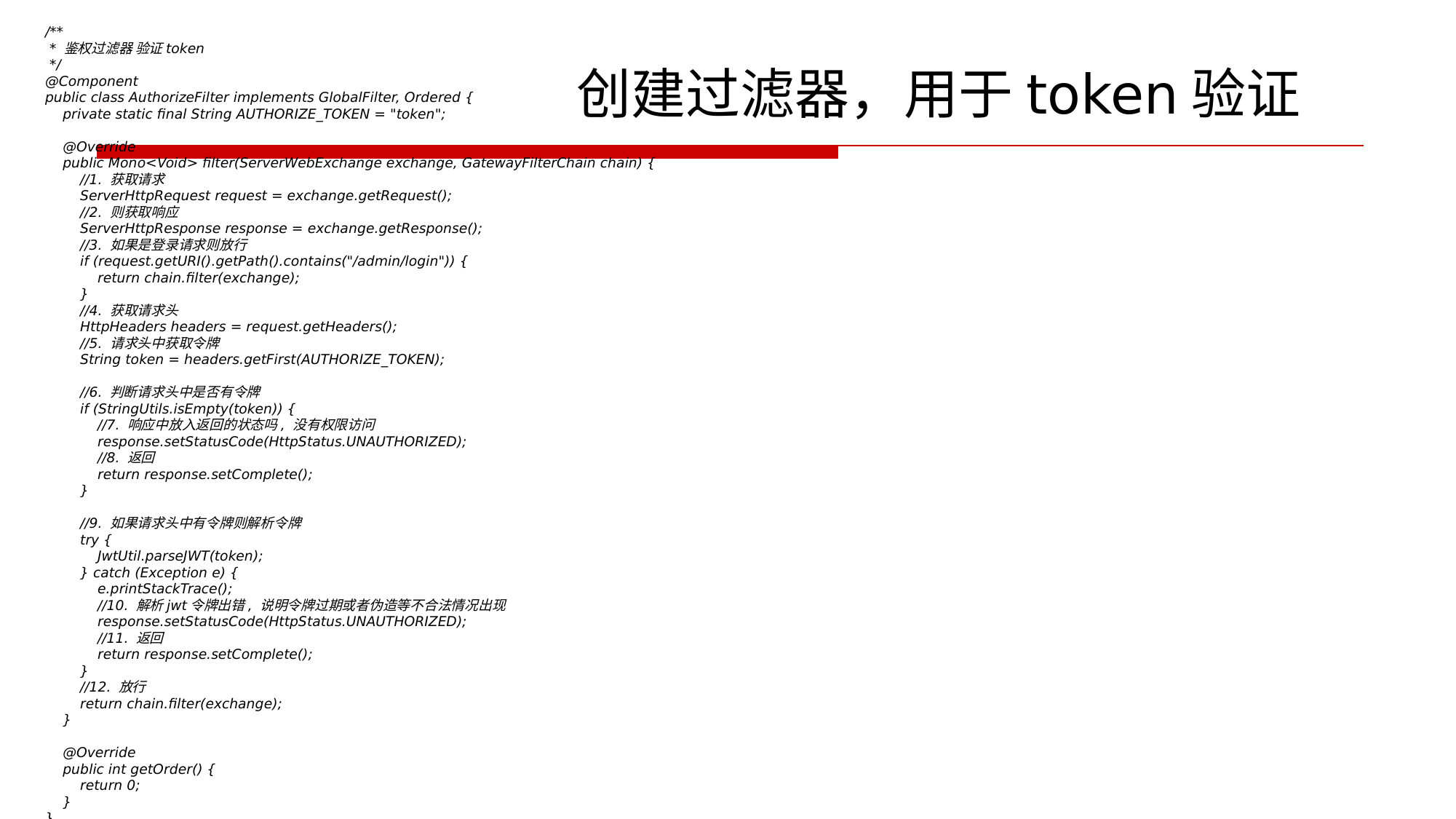

/**
 * 鉴权过滤器 验证token
 */
@Component
public class AuthorizeFilter implements GlobalFilter, Ordered {
    private static final String AUTHORIZE_TOKEN = "token";
​
    @Override
    public Mono<Void> filter(ServerWebExchange exchange, GatewayFilterChain chain) {
        //1. 获取请求
        ServerHttpRequest request = exchange.getRequest();
        //2. 则获取响应
        ServerHttpResponse response = exchange.getResponse();
        //3. 如果是登录请求则放行
        if (request.getURI().getPath().contains("/admin/login")) {
            return chain.filter(exchange);
        }
        //4. 获取请求头
        HttpHeaders headers = request.getHeaders();
        //5. 请求头中获取令牌
        String token = headers.getFirst(AUTHORIZE_TOKEN);
​
        //6. 判断请求头中是否有令牌
        if (StringUtils.isEmpty(token)) {
            //7. 响应中放入返回的状态吗, 没有权限访问
            response.setStatusCode(HttpStatus.UNAUTHORIZED);
            //8. 返回
            return response.setComplete();
        }
​
        //9. 如果请求头中有令牌则解析令牌
        try {
            JwtUtil.parseJWT(token);
        } catch (Exception e) {
            e.printStackTrace();
            //10. 解析jwt令牌出错, 说明令牌过期或者伪造等不合法情况出现
            response.setStatusCode(HttpStatus.UNAUTHORIZED);
            //11. 返回
            return response.setComplete();
        }
        //12. 放行
        return chain.filter(exchange);
    }
​
    @Override
    public int getOrder() {
        return 0;
    }
}
# 创建过滤器，用于token验证